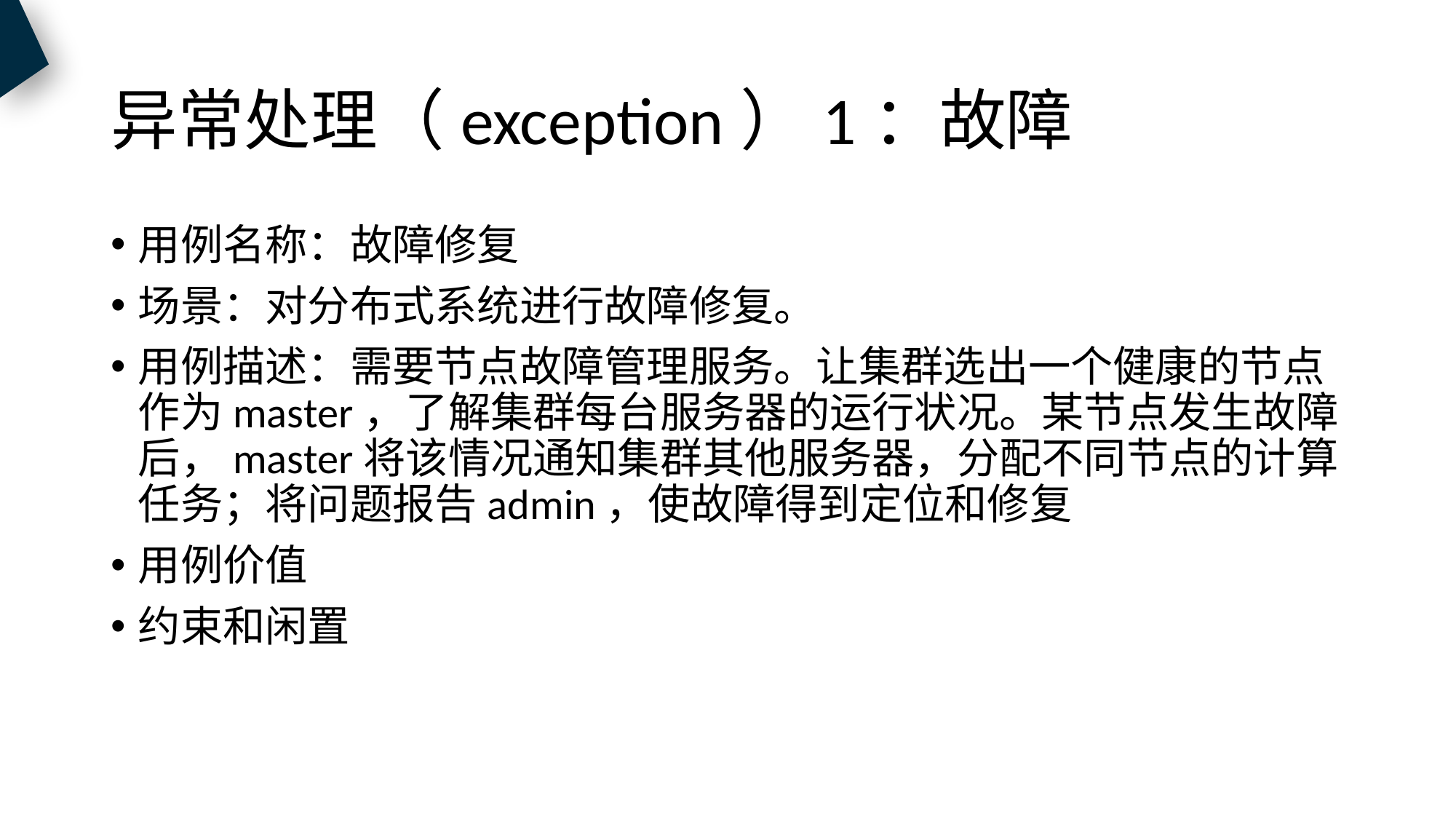

# 异常处理（exception）1：故障
用例名称：故障修复
场景：对分布式系统进行故障修复。
用例描述：需要节点故障管理服务。让集群选出一个健康的节点作为master，了解集群每台服务器的运行状况。某节点发生故障后，master将该情况通知集群其他服务器，分配不同节点的计算任务；将问题报告admin，使故障得到定位和修复
用例价值
约束和闲置